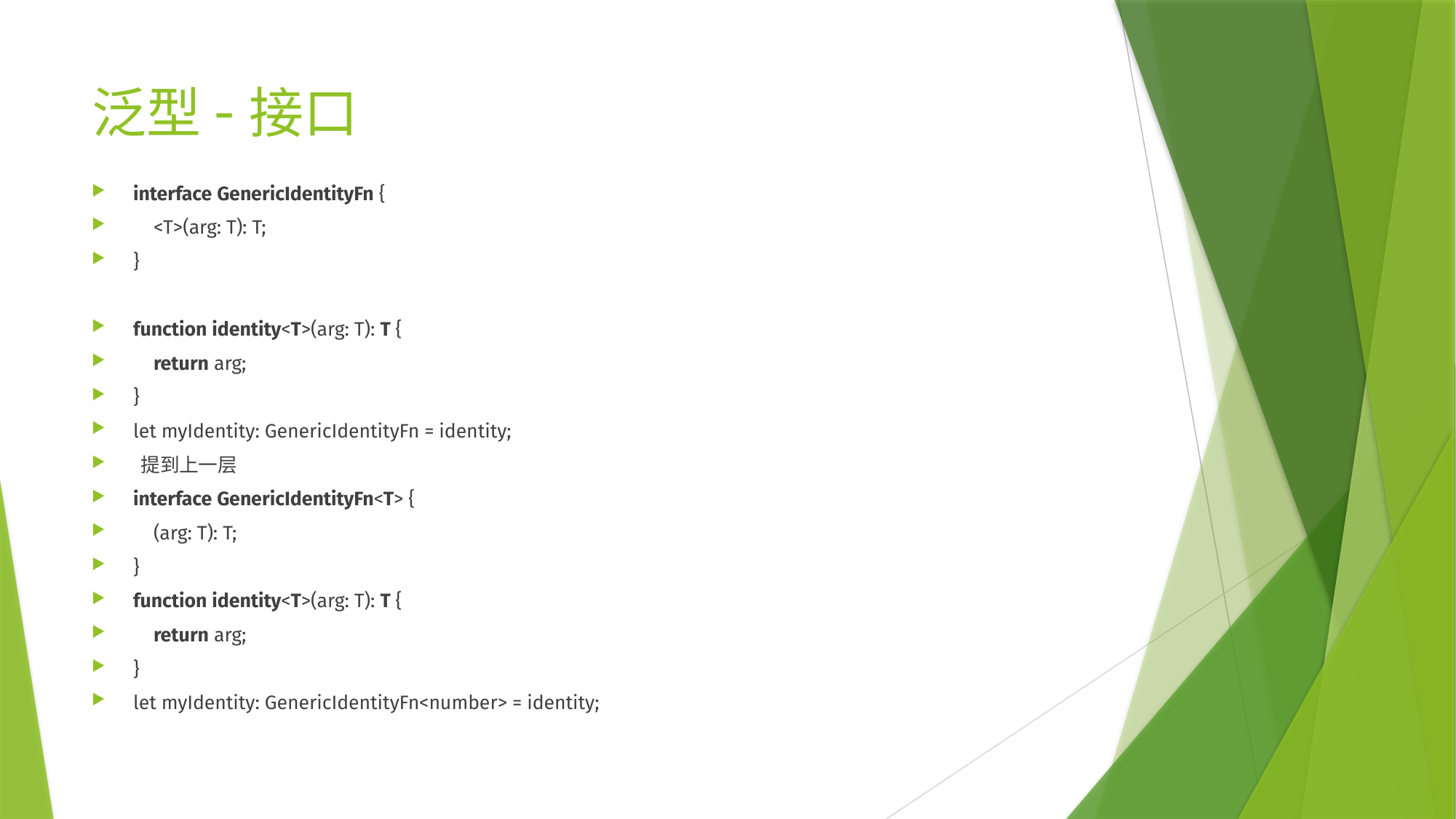

# 泛型-接口
interface GenericIdentityFn {
    <T>(arg: T): T;
}

function identity<T>(arg: T): T {
    return arg;
}
let myIdentity: GenericIdentityFn = identity;
 提到上一层
interface GenericIdentityFn<T> {
    (arg: T): T;
}
function identity<T>(arg: T): T {
    return arg;
}
let myIdentity: GenericIdentityFn<number> = identity;